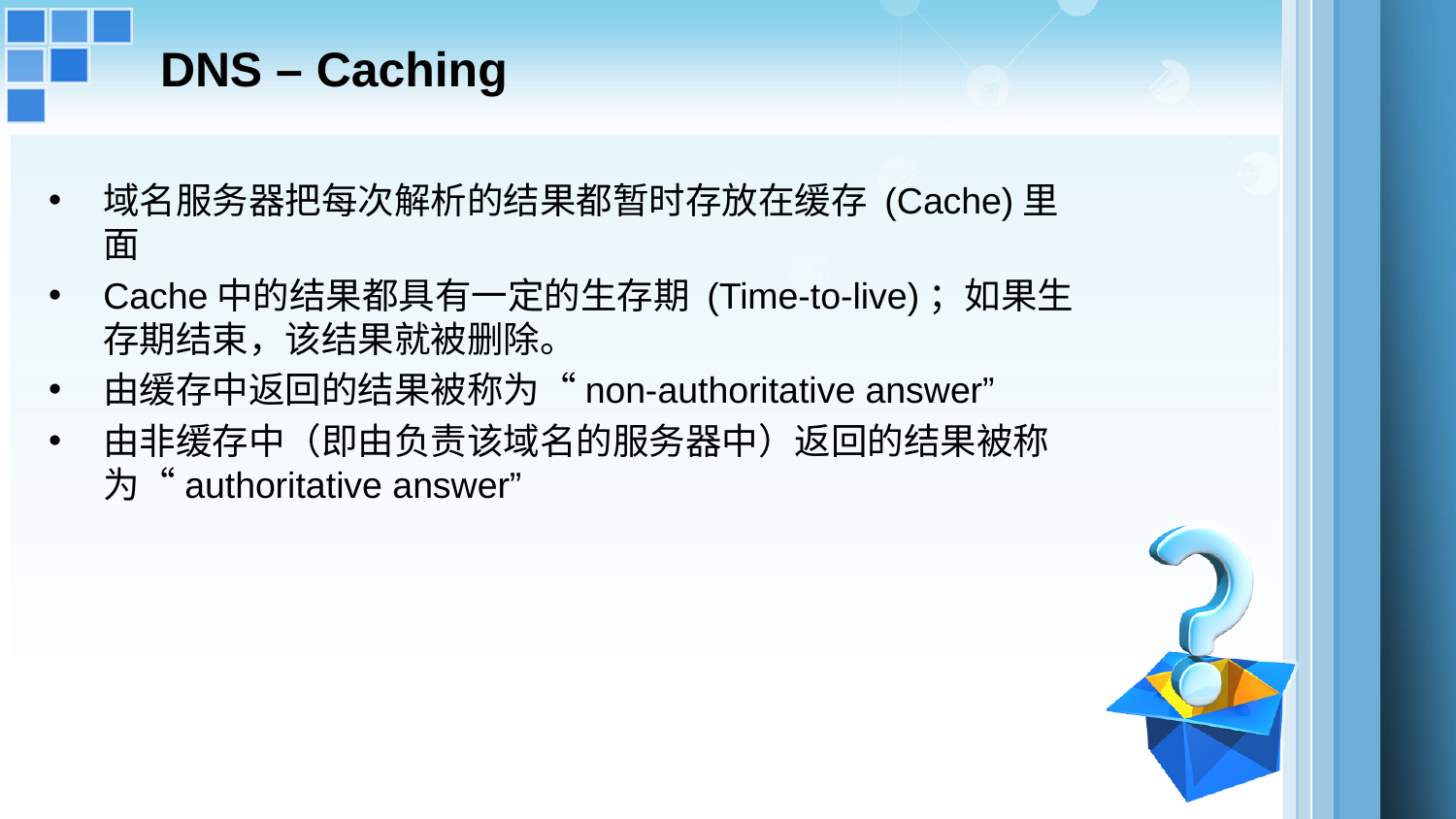

# DNS – Caching
域名服务器把每次解析的结果都暂时存放在缓存 (Cache)里面
Cache中的结果都具有一定的生存期 (Time-to-live)；如果生存期结束，该结果就被删除。
由缓存中返回的结果被称为“non-authoritative answer”
由非缓存中（即由负责该域名的服务器中）返回的结果被称为“authoritative answer”